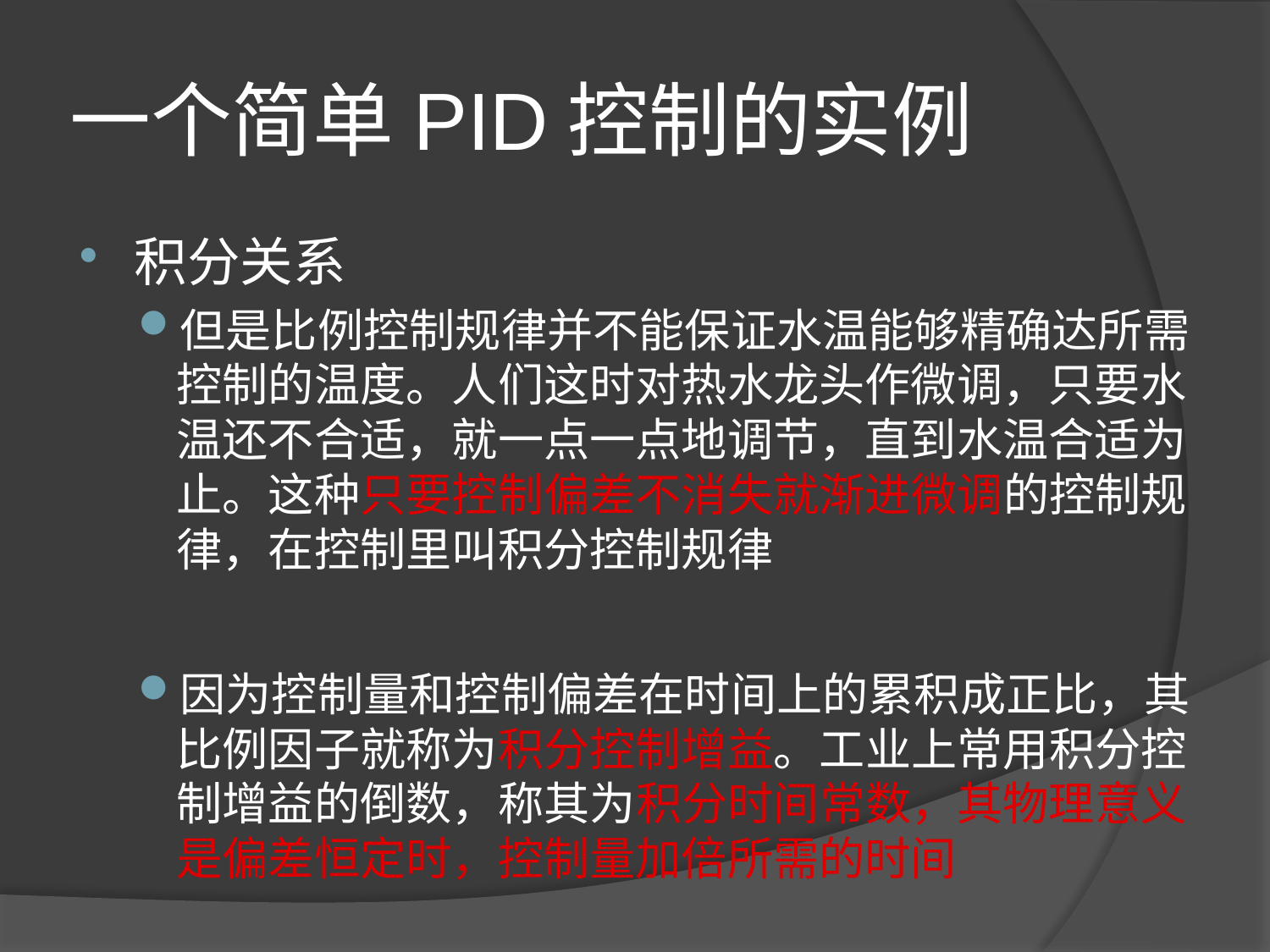

# 一个简单PID控制的实例
积分关系
但是比例控制规律并不能保证水温能够精确达所需控制的温度。人们这时对热水龙头作微调，只要水温还不合适，就一点一点地调节，直到水温合适为止。这种只要控制偏差不消失就渐进微调的控制规律，在控制里叫积分控制规律

因为控制量和控制偏差在时间上的累积成正比，其比例因子就称为积分控制增益。工业上常用积分控制增益的倒数，称其为积分时间常数，其物理意义是偏差恒定时，控制量加倍所需的时间